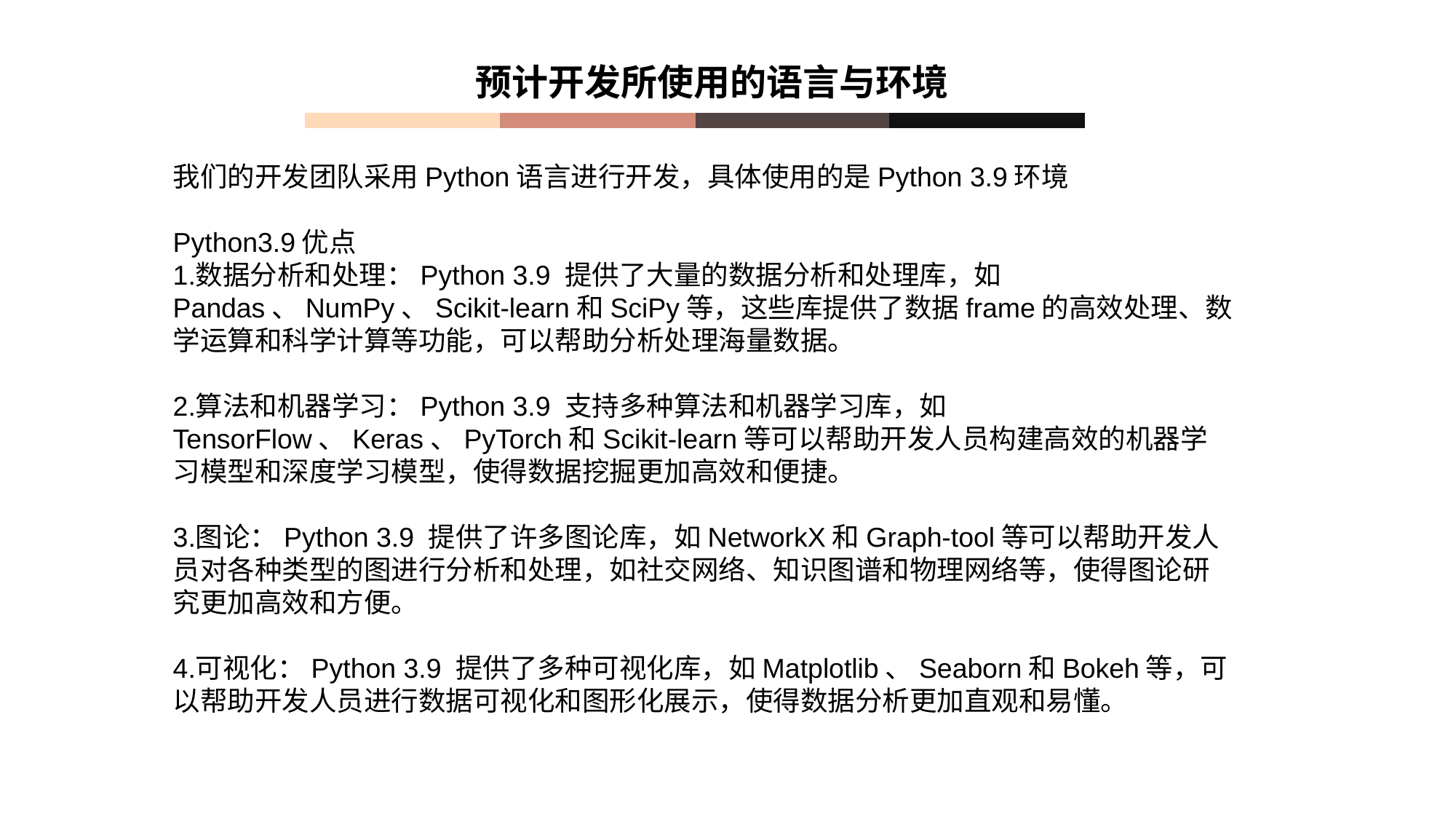

预计开发所使用的语言与环境
我们的开发团队采用Python语言进行开发，具体使用的是Python 3.9环境

Python3.9优点
数据分析和处理：Python 3.9 提供了大量的数据分析和处理库，如Pandas、NumPy、Scikit-learn和SciPy等，这些库提供了数据frame的高效处理、数学运算和科学计算等功能，可以帮助分析处理海量数据。

算法和机器学习：Python 3.9 支持多种算法和机器学习库，如TensorFlow、Keras、PyTorch和Scikit-learn等可以帮助开发人员构建高效的机器学习模型和深度学习模型，使得数据挖掘更加高效和便捷。

图论：Python 3.9 提供了许多图论库，如NetworkX和Graph-tool等可以帮助开发人员对各种类型的图进行分析和处理，如社交网络、知识图谱和物理网络等，使得图论研究更加高效和方便。

可视化：Python 3.9 提供了多种可视化库，如Matplotlib、Seaborn和Bokeh等，可以帮助开发人员进行数据可视化和图形化展示，使得数据分析更加直观和易懂。